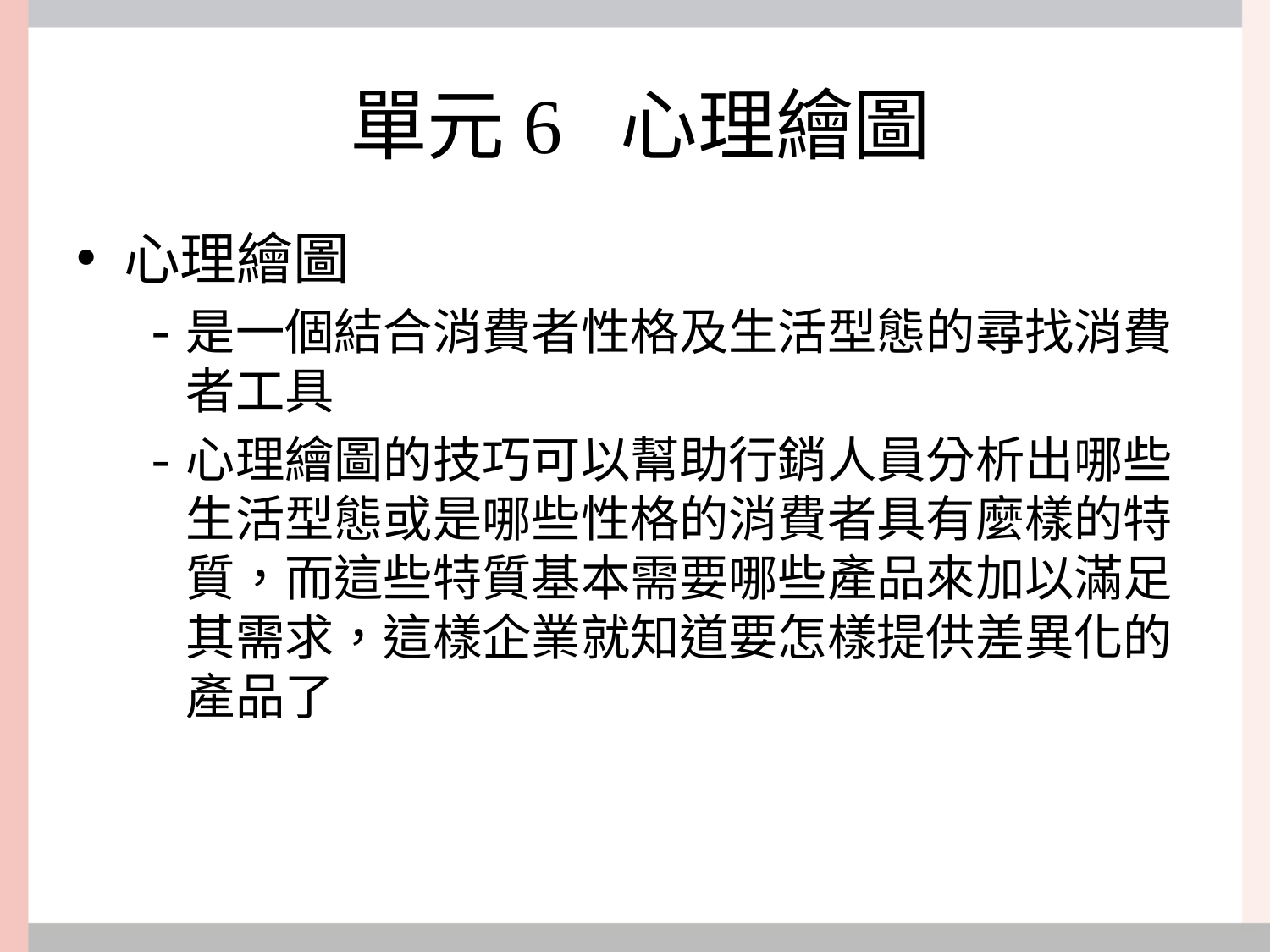

# 單元6  心理繪圖
心理繪圖
是一個結合消費者性格及生活型態的尋找消費者工具
心理繪圖的技巧可以幫助行銷人員分析出哪些生活型態或是哪些性格的消費者具有麼樣的特質，而這些特質基本需要哪些產品來加以滿足其需求，這樣企業就知道要怎樣提供差異化的產品了